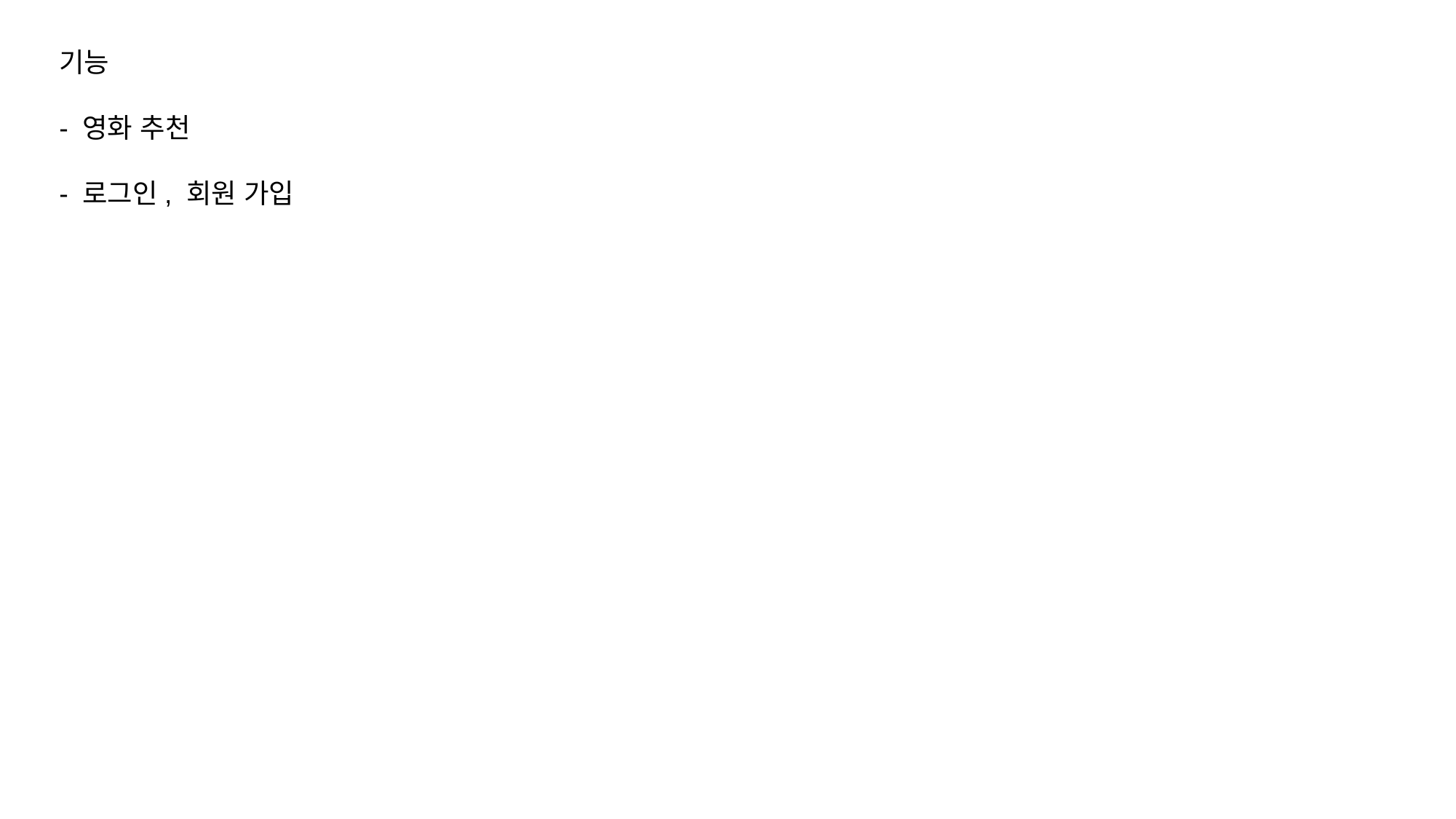

기능

- 영화 추천

- 로그인, 회원 가입